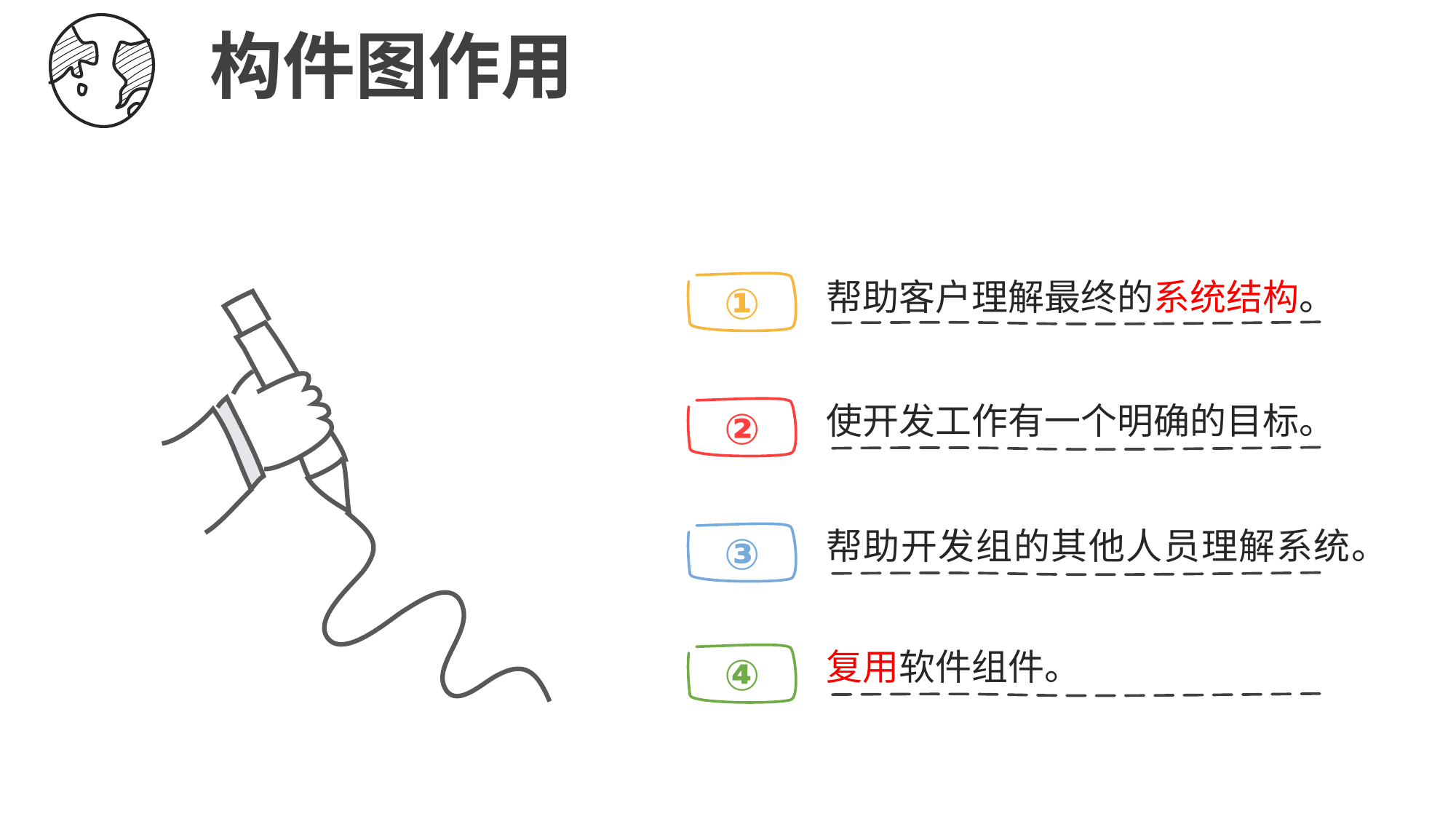

构件图作用

帮助客户理解最终的系统结构。
①

使开发工作有一个明确的目标。

②

帮助开发组的其他人员理解系统。
③

复用软件组件。
④